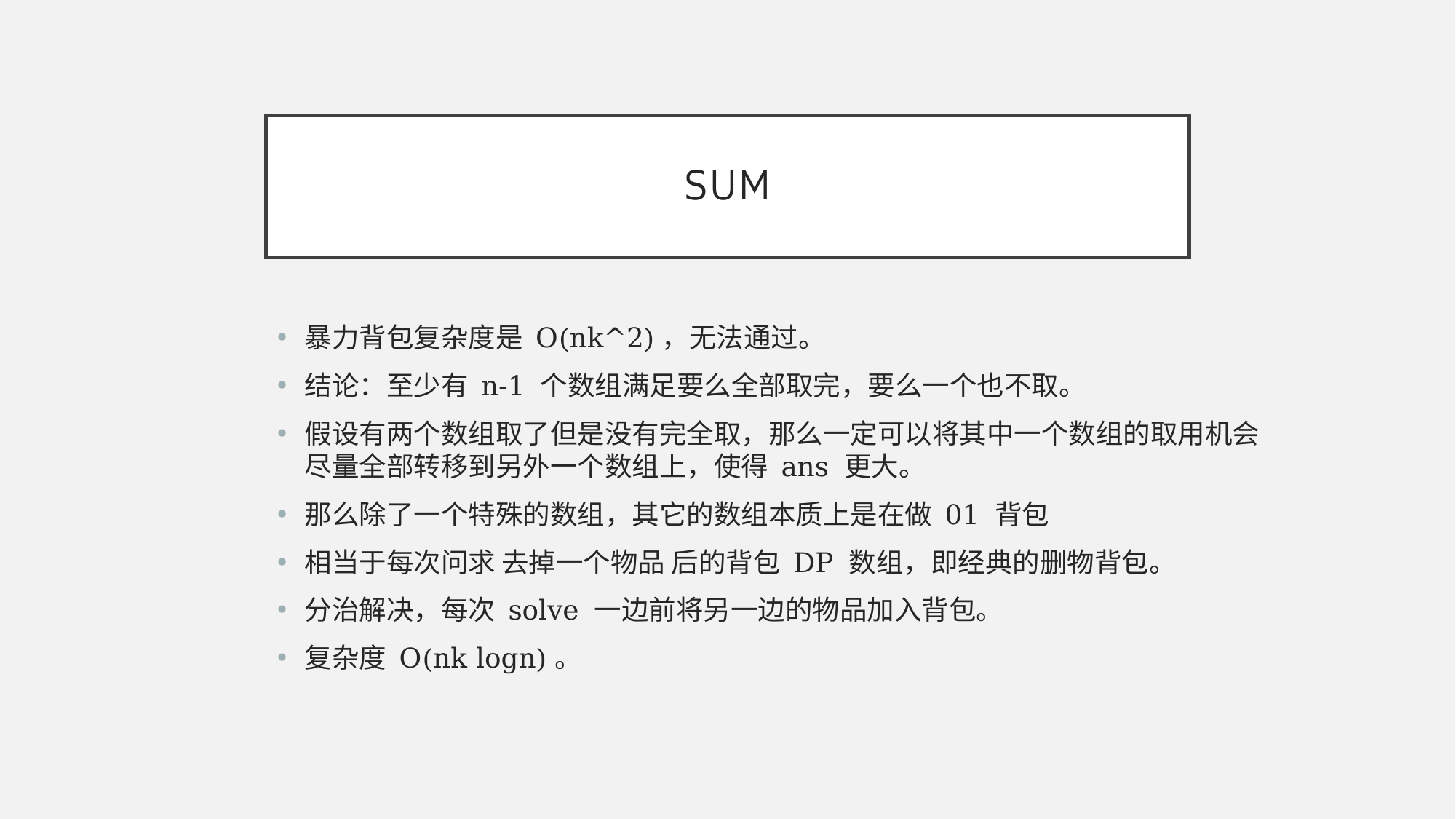

# sum
暴力背包复杂度是 O(nk^2)，无法通过。
结论：至少有 n-1 个数组满足要么全部取完，要么一个也不取。
假设有两个数组取了但是没有完全取，那么一定可以将其中一个数组的取用机会尽量全部转移到另外一个数组上，使得 ans 更大。
那么除了一个特殊的数组，其它的数组本质上是在做 01 背包
相当于每次问求 去掉一个物品 后的背包 DP 数组，即经典的删物背包。
分治解决，每次 solve 一边前将另一边的物品加入背包。
复杂度 O(nk logn)。